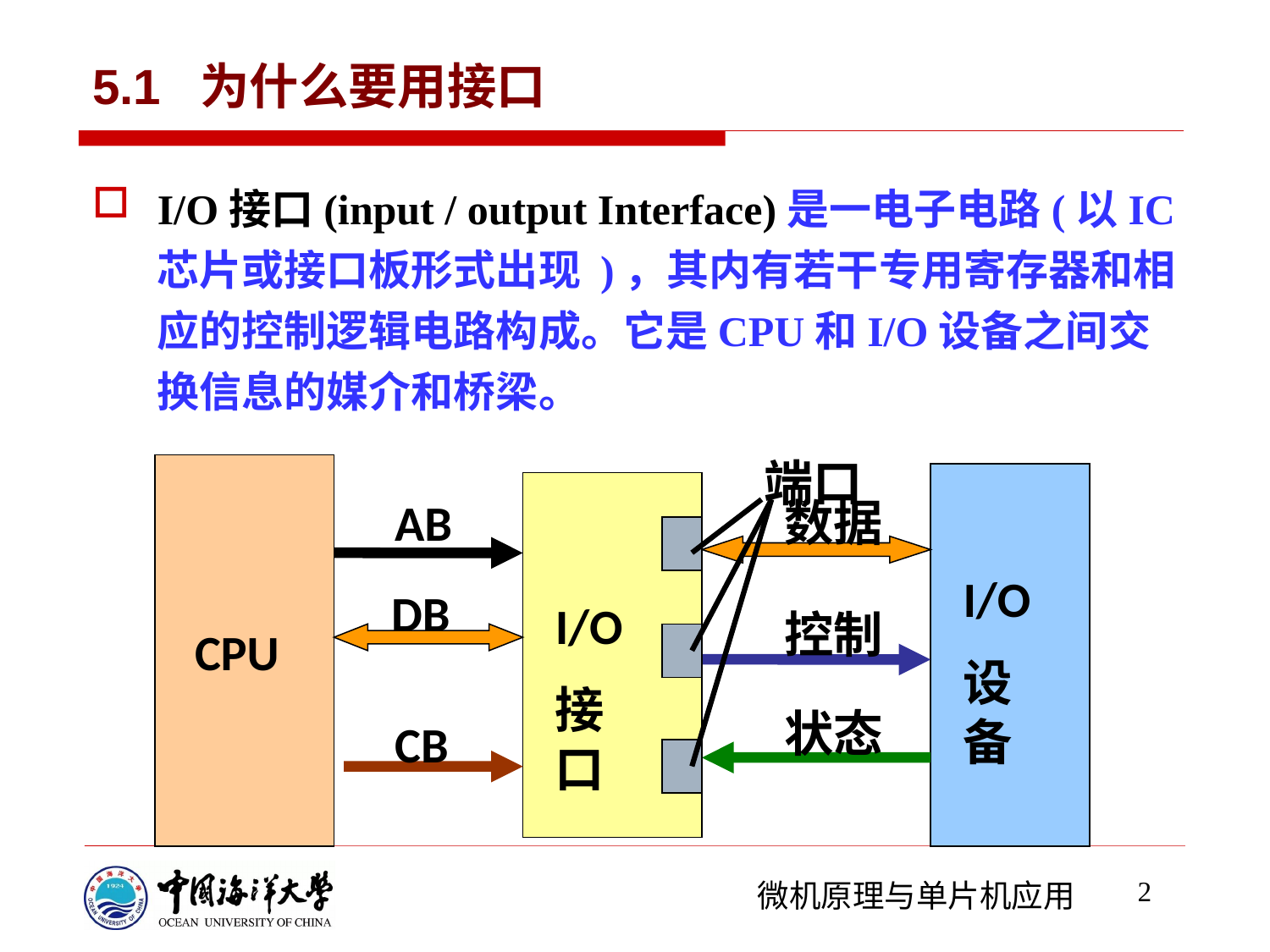

# 5.1  为什么要用接口
I/O接口(input / output Interface)是一电子电路(以IC芯片或接口板形式出现 )，其内有若干专用寄存器和相应的控制逻辑电路构成。它是CPU和I/O设备之间交换信息的媒介和桥梁。
端口

AB
数据

I/O
设备

DB
I/O
接口
控制
CPU

状态
CB

2